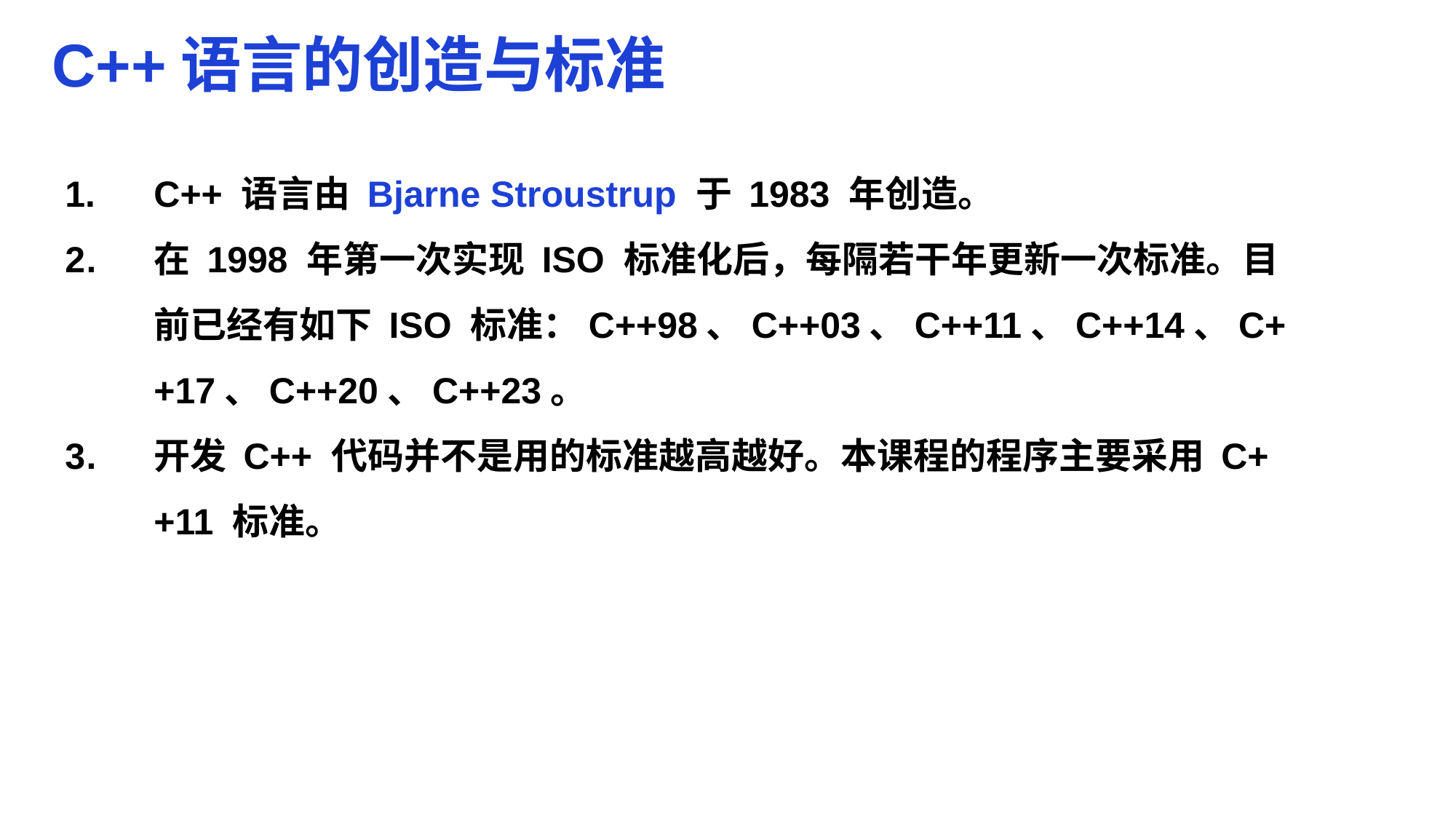

C++语言的创造与标准
C++ 语言由 Bjarne Stroustrup 于 1983 年创造。
在 1998 年第一次实现 ISO 标准化后，每隔若干年更新一次标准。目前已经有如下 ISO 标准：C++98、C++03、C++11、C++14、C++17、C++20、C++23。
开发 C++ 代码并不是用的标准越高越好。本课程的程序主要采用 C++11 标准。
2017